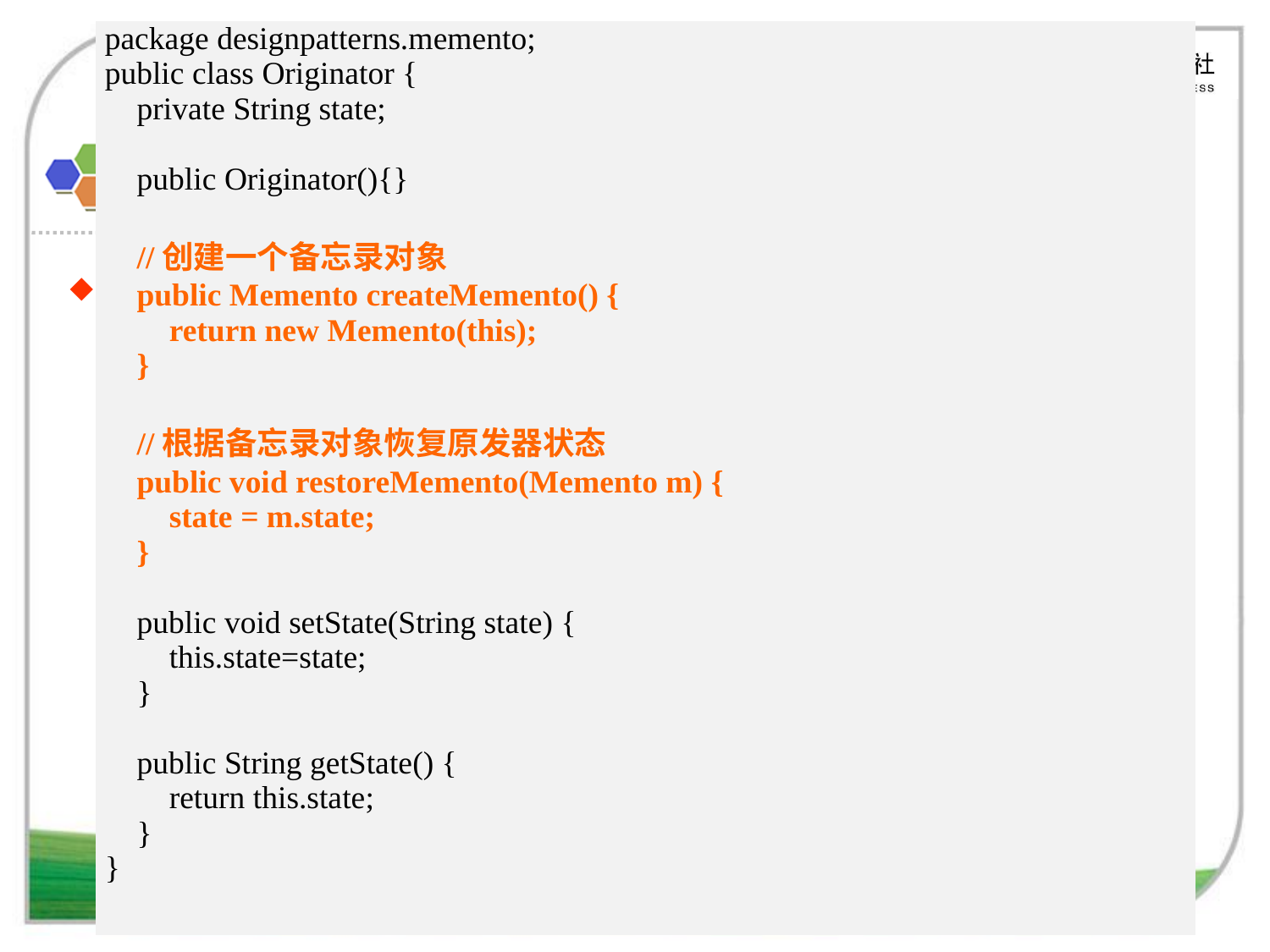

| package designpatterns.memento; public class Originator { private String state; public Originator(){} //创建一个备忘录对象 public Memento createMemento() { return new Memento(this); } //根据备忘录对象恢复原发器状态 public void restoreMemento(Memento m) { state = m.state; } public void setState(String state) { this.state=state; } public String getState() { return this.state; } } |
| --- |
# 备忘录模式的结构与实现
备忘录模式的实现
典型的原发器类代码：